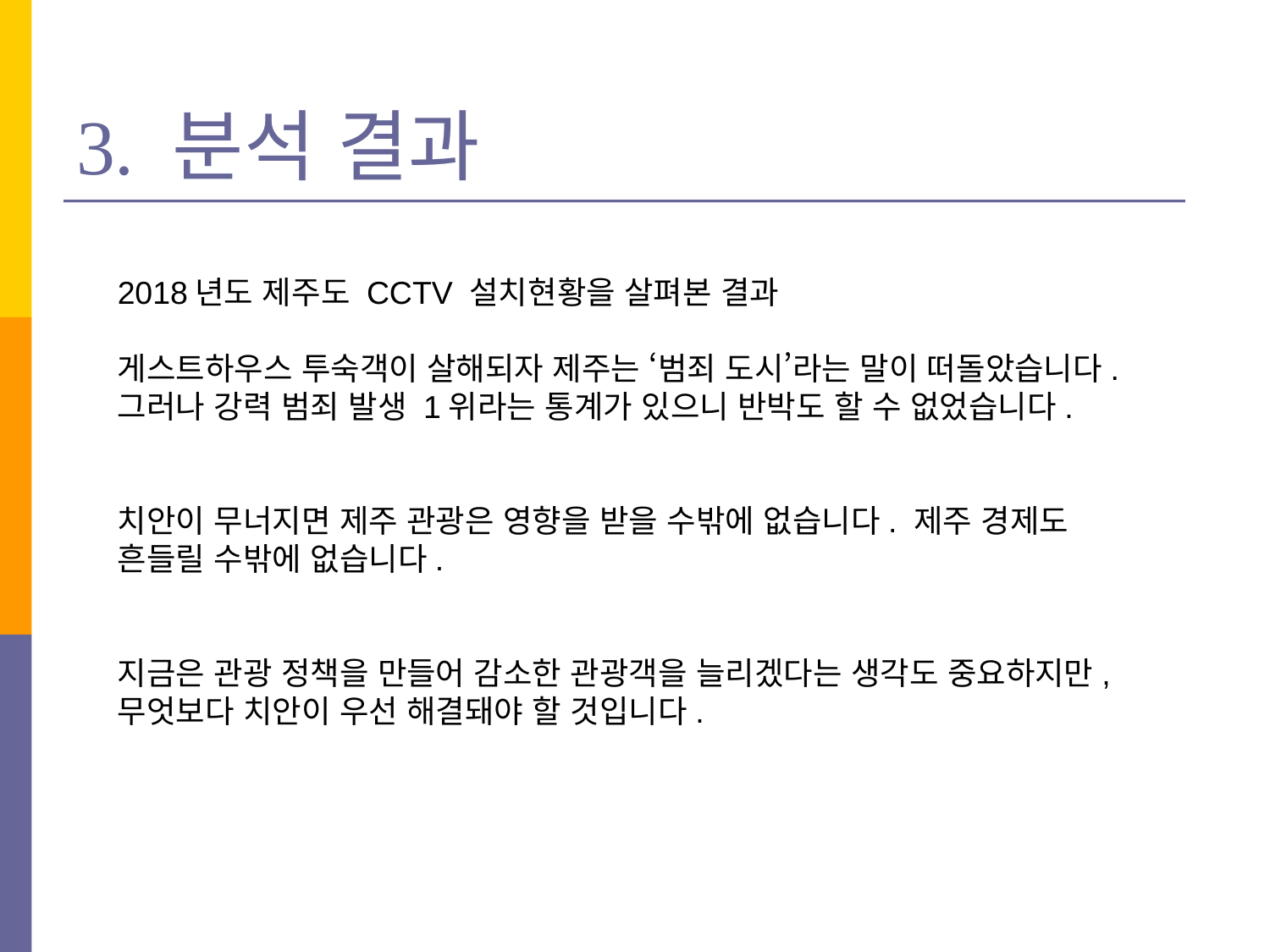

# 3. 분석 결과
2018년도 제주도 CCTV 설치현황을 살펴본 결과

게스트하우스 투숙객이 살해되자 제주는 ‘범죄 도시’라는 말이 떠돌았습니다. 그러나 강력 범죄 발생 1위라는 통계가 있으니 반박도 할 수 없었습니다.

치안이 무너지면 제주 관광은 영향을 받을 수밖에 없습니다. 제주 경제도 흔들릴 수밖에 없습니다.

지금은 관광 정책을 만들어 감소한 관광객을 늘리겠다는 생각도 중요하지만, 무엇보다 치안이 우선 해결돼야 할 것입니다.